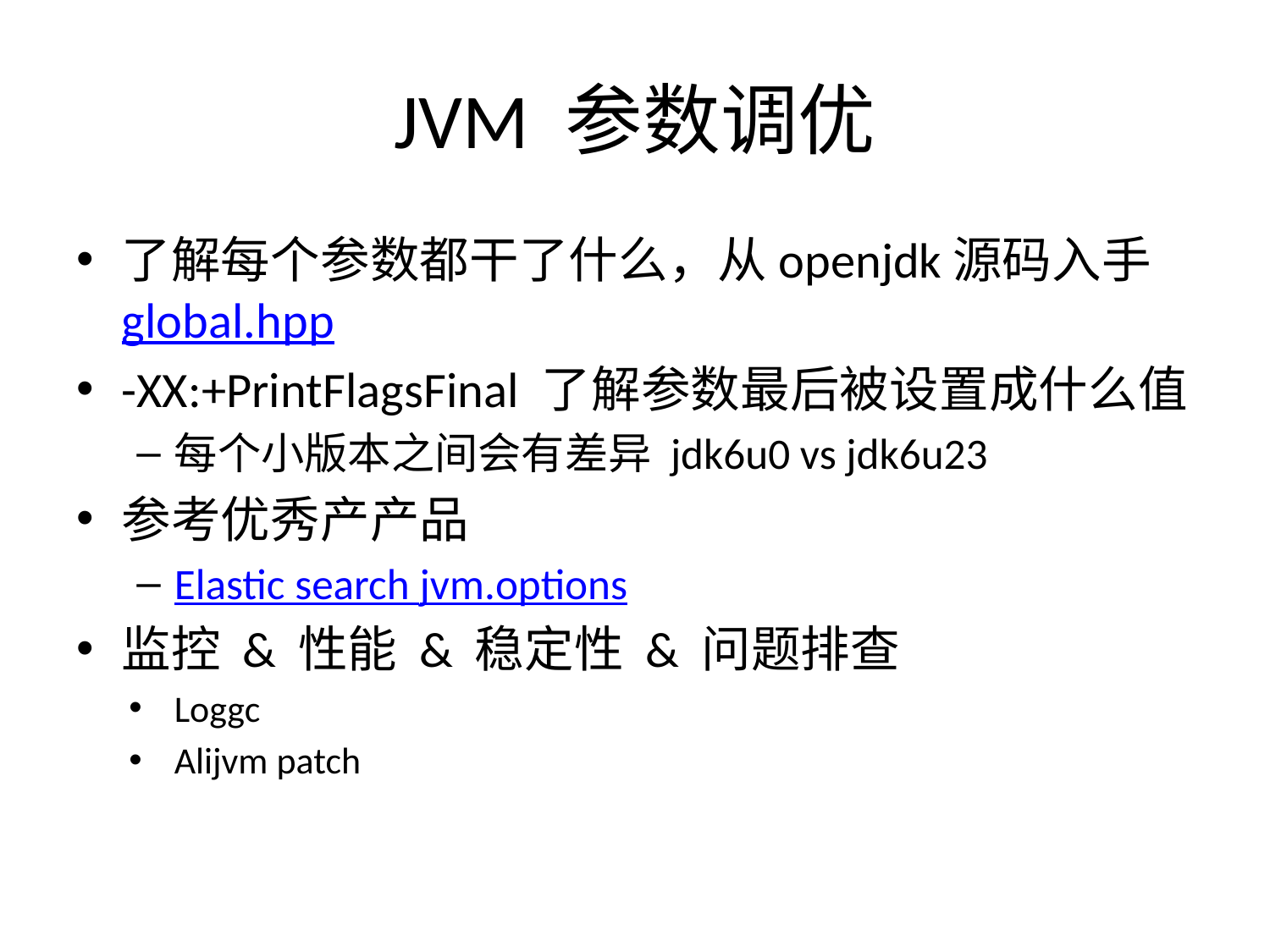

# JVM 参数调优
了解每个参数都干了什么，从openjdk源码入手 global.hpp
-XX:+PrintFlagsFinal 了解参数最后被设置成什么值
每个小版本之间会有差异 jdk6u0 vs jdk6u23
参考优秀产产品
Elastic search jvm.options
监控 & 性能 & 稳定性 & 问题排查
Loggc
Alijvm patch